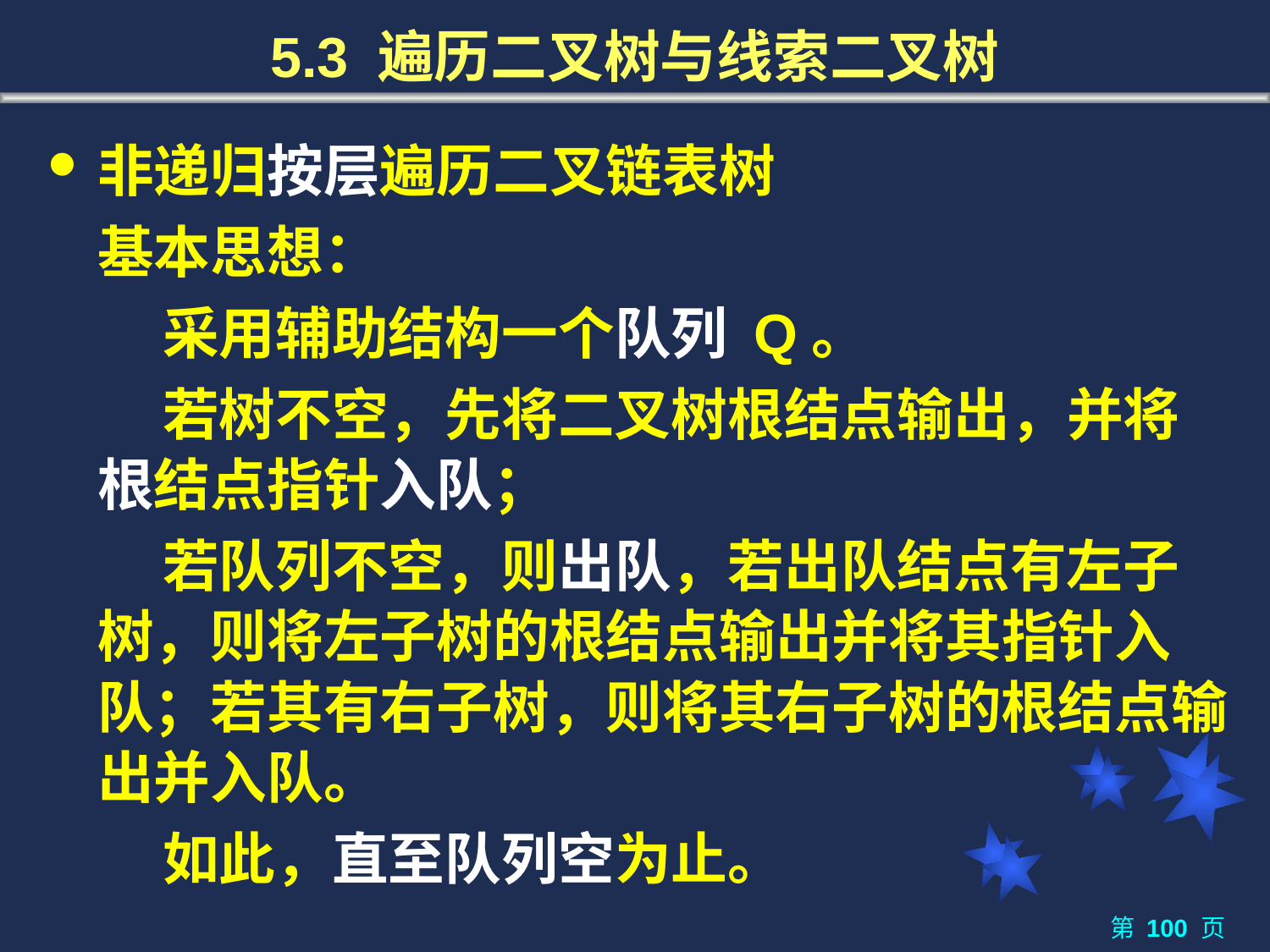

# 5.3 遍历二叉树与线索二叉树
非递归按层遍历二叉链表树
	基本思想：
	    采用辅助结构一个队列 Q。
	    若树不空，先将二叉树根结点输出，并将根结点指针入队；
	    若队列不空，则出队，若出队结点有左子树，则将左子树的根结点输出并将其指针入队；若其有右子树，则将其右子树的根结点输出并入队。
	    如此，直至队列空为止。
第 100 页